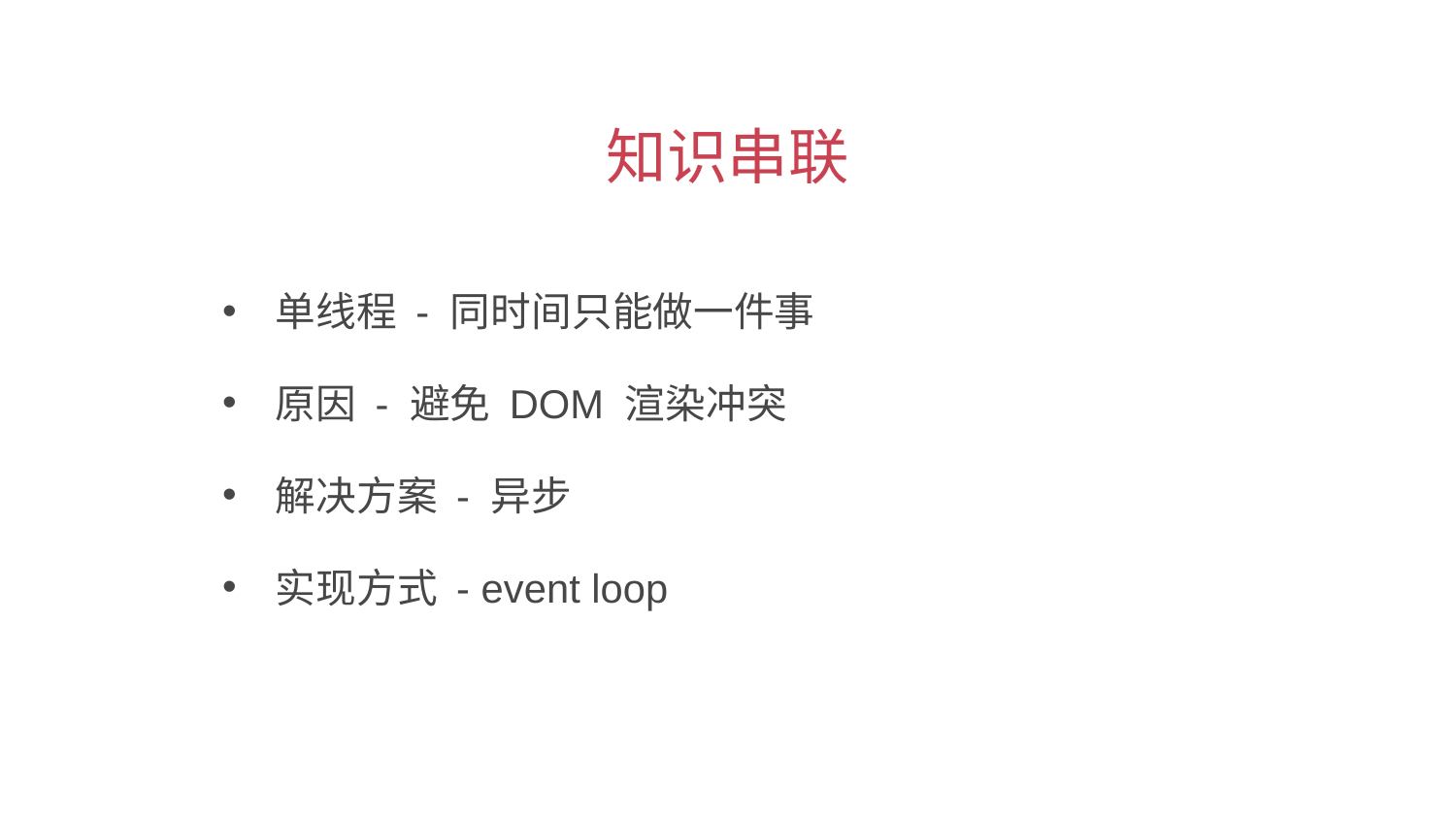

知识串联
 单线程 - 同时间只能做一件事
 原因 - 避免 DOM 渲染冲突
 解决方案 - 异步
 实现方式 - event loop